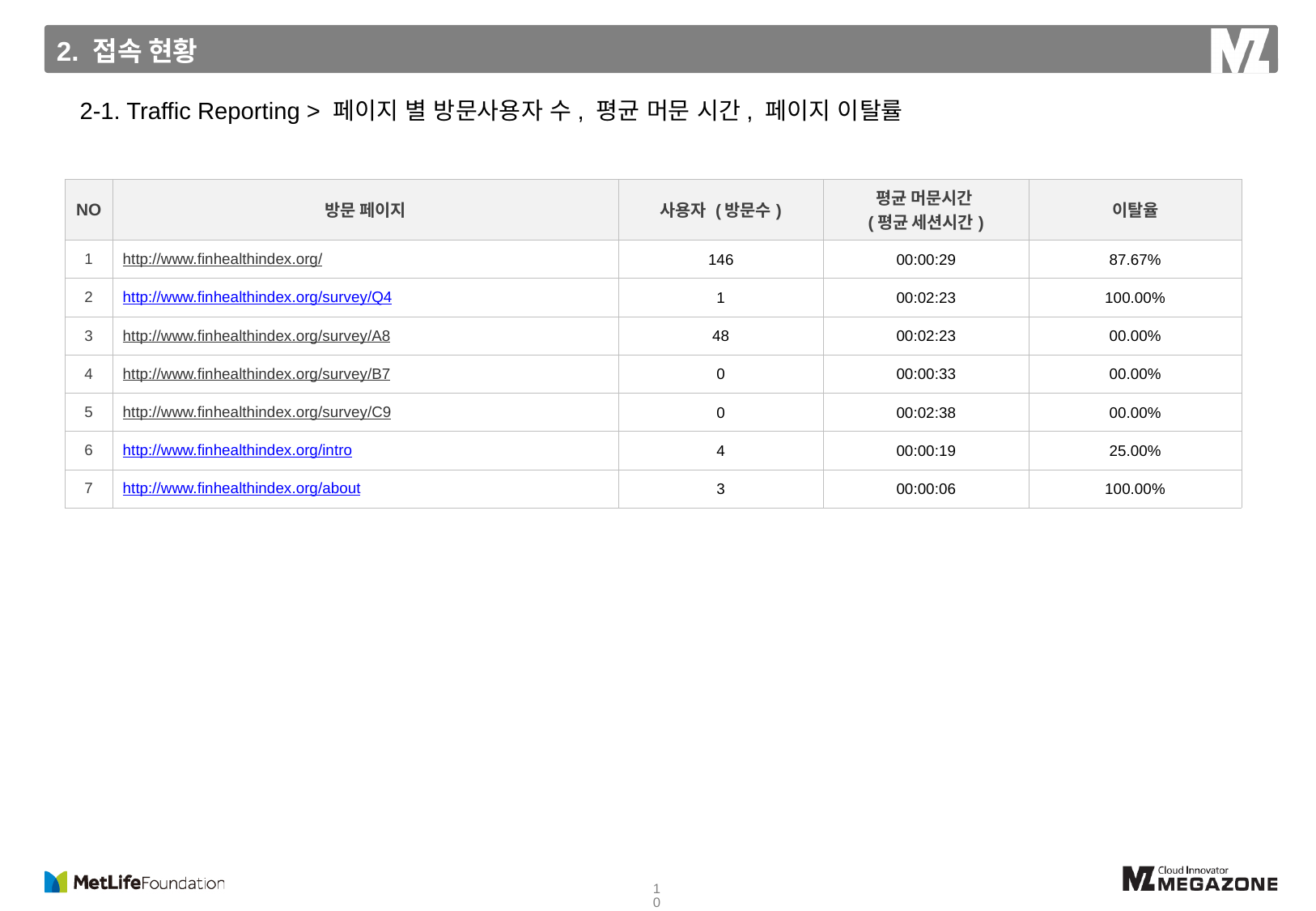

2. 접속 현황
2-1. Traffic Reporting > 페이지 별 방문사용자 수, 평균 머문 시간, 페이지 이탈률

| NO | 방문 페이지 | 사용자 (방문수) | 평균 머문시간 (평균 세션시간) | 이탈율 |
| --- | --- | --- | --- | --- |
| 1 | http://www.finhealthindex.org/ | 146 | 00:00:29 | 87.67% |
| 2 | http://www.finhealthindex.org/survey/Q4 | 1 | 00:02:23 | 100.00% |
| 3 | http://www.finhealthindex.org/survey/A8 | 48 | 00:02:23 | 00.00% |
| 4 | http://www.finhealthindex.org/survey/B7 | 0 | 00:00:33 | 00.00% |
| 5 | http://www.finhealthindex.org/survey/C9 | 0 | 00:02:38 | 00.00% |
| 6 | http://www.finhealthindex.org/intro | 4 | 00:00:19 | 25.00% |
| 7 | http://www.finhealthindex.org/about | 3 | 00:00:06 | 100.00% |
10